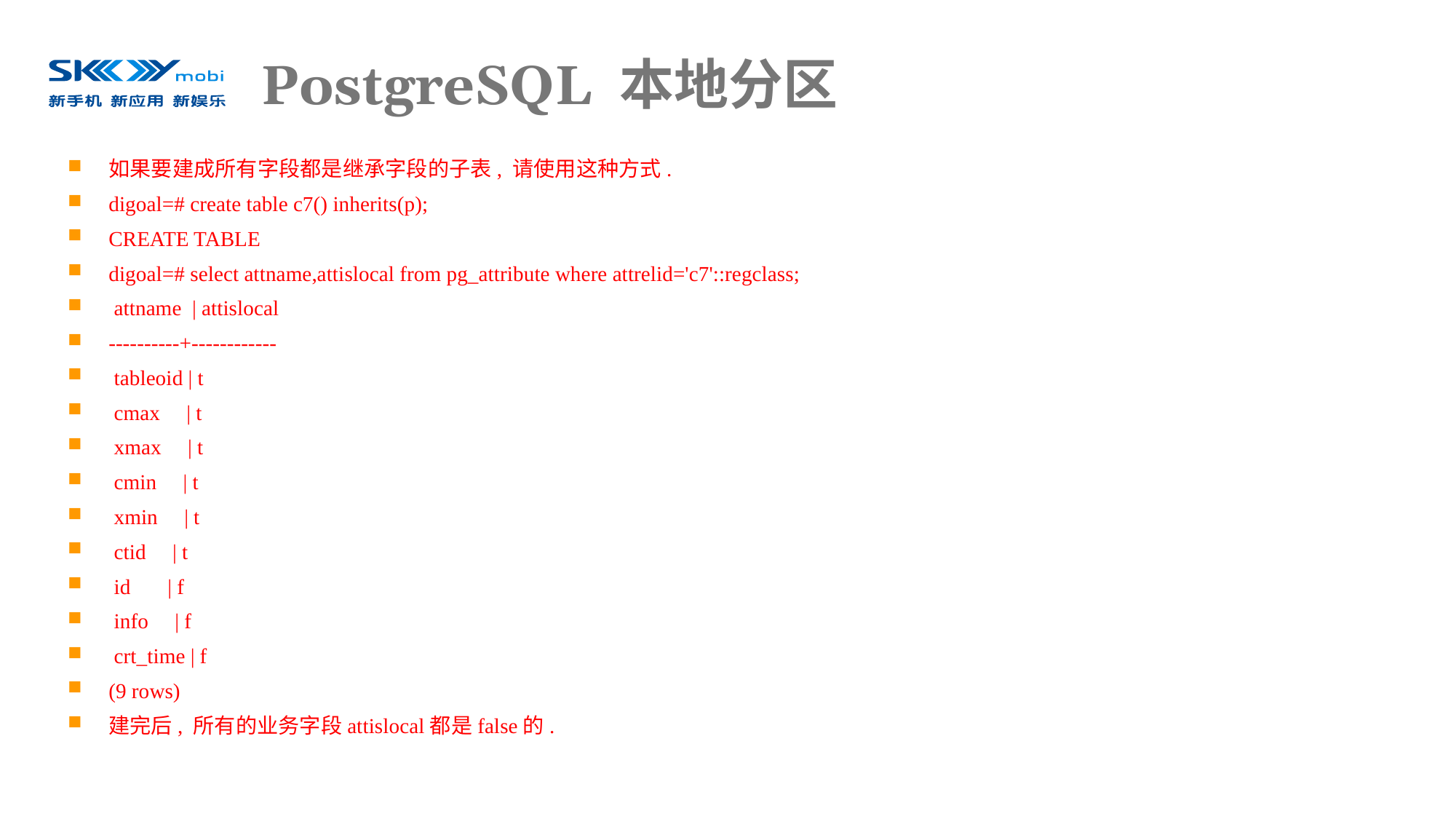

# PostgreSQL 本地分区
如果要建成所有字段都是继承字段的子表, 请使用这种方式.
digoal=# create table c7() inherits(p);
CREATE TABLE
digoal=# select attname,attislocal from pg_attribute where attrelid='c7'::regclass;
 attname  | attislocal
----------+------------
 tableoid | t
 cmax     | t
 xmax     | t
 cmin     | t
 xmin     | t
 ctid     | t
 id       | f
 info     | f
 crt_time | f
(9 rows)
建完后, 所有的业务字段attislocal都是false的.